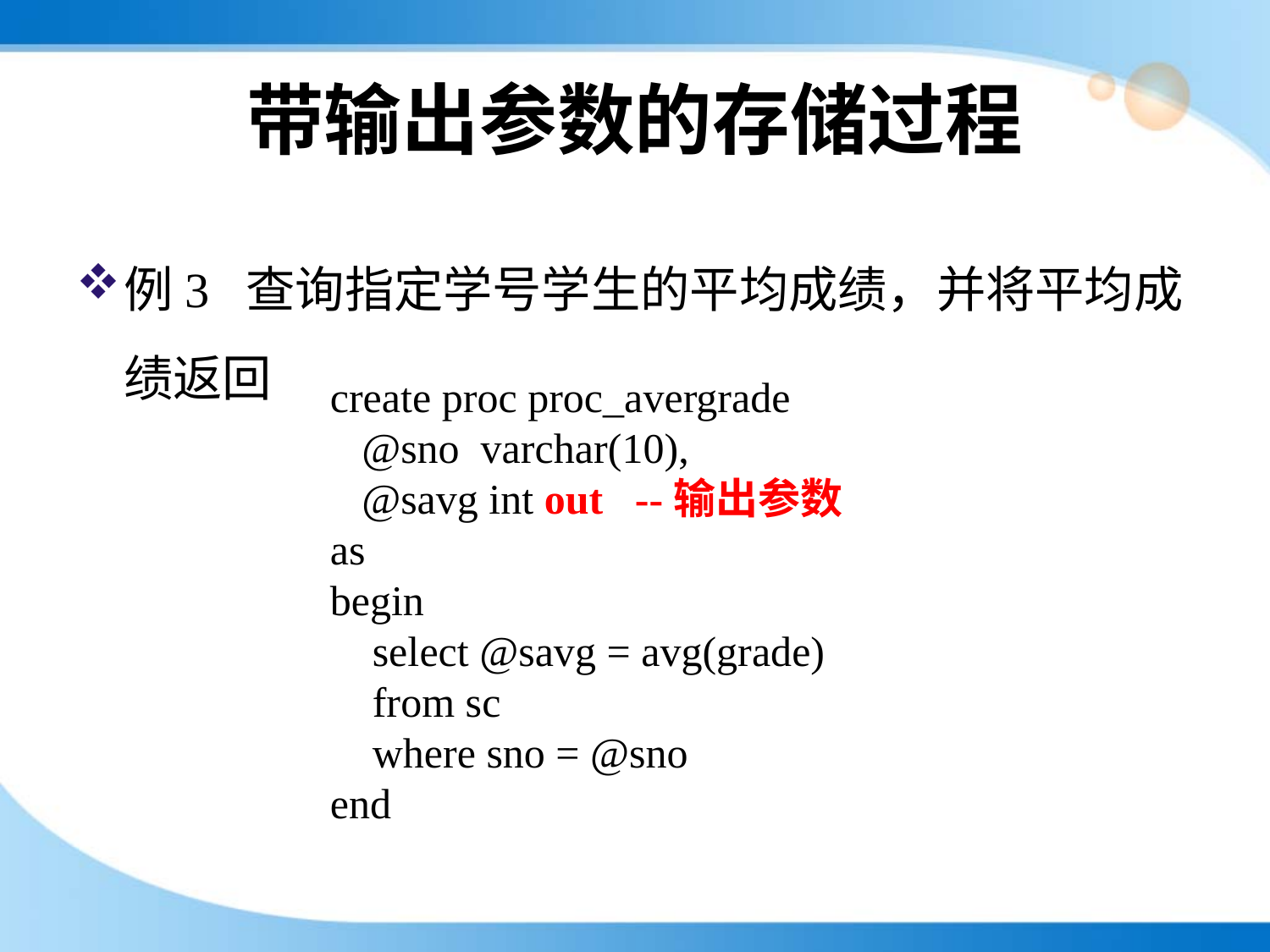

# 带输出参数的存储过程
例3  查询指定学号学生的平均成绩，并将平均成绩返回
create proc proc_avergrade
   @sno  varchar(10),
   @savg int out   --输出参数
as
begin
    select @savg = avg(grade)
    from sc
    where sno = @sno
end